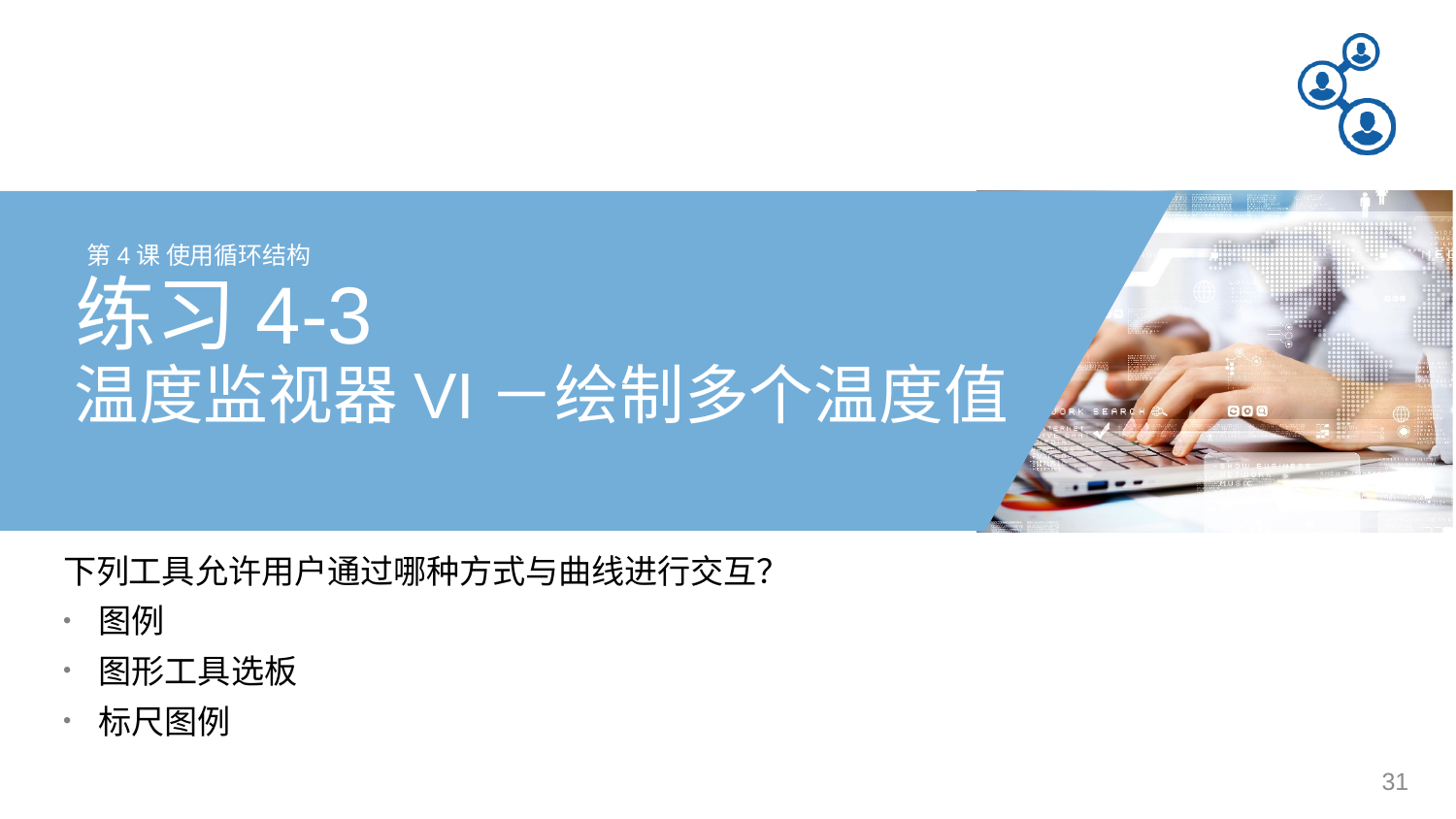

练习4-3
温度监视器VI－绘制多个温度值
下列工具允许用户通过哪种方式与曲线进行交互？
图例
图形工具选板
标尺图例
31